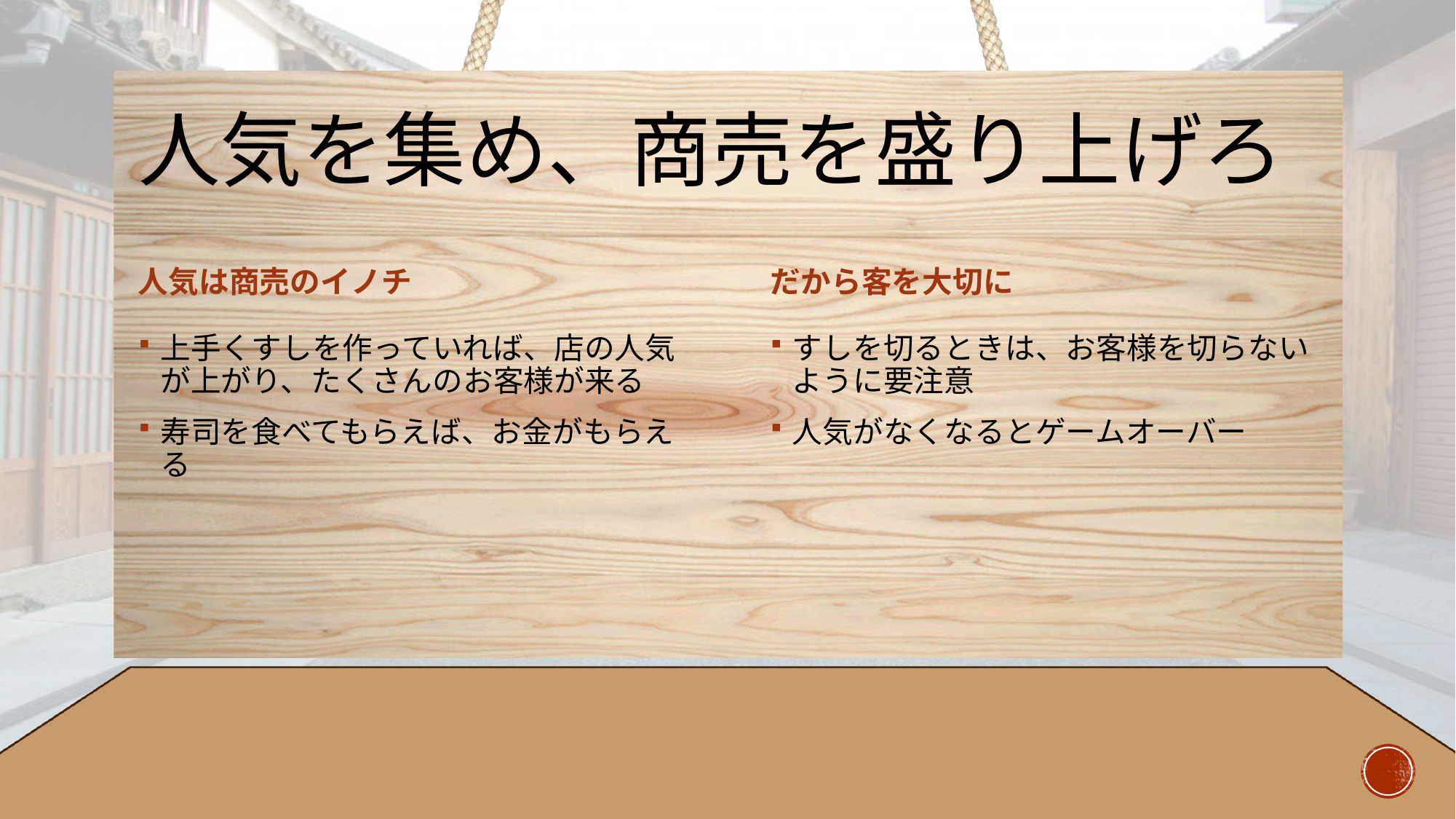

# 人気を集め、商売を盛り上げろ
人気は商売のイノチ
だから客を大切に
上手くすしを作っていれば、店の人気が上がり、たくさんのお客様が来る
寿司を食べてもらえば、お金がもらえる
すしを切るときは、お客様を切らないように要注意
人気がなくなるとゲームオーバー